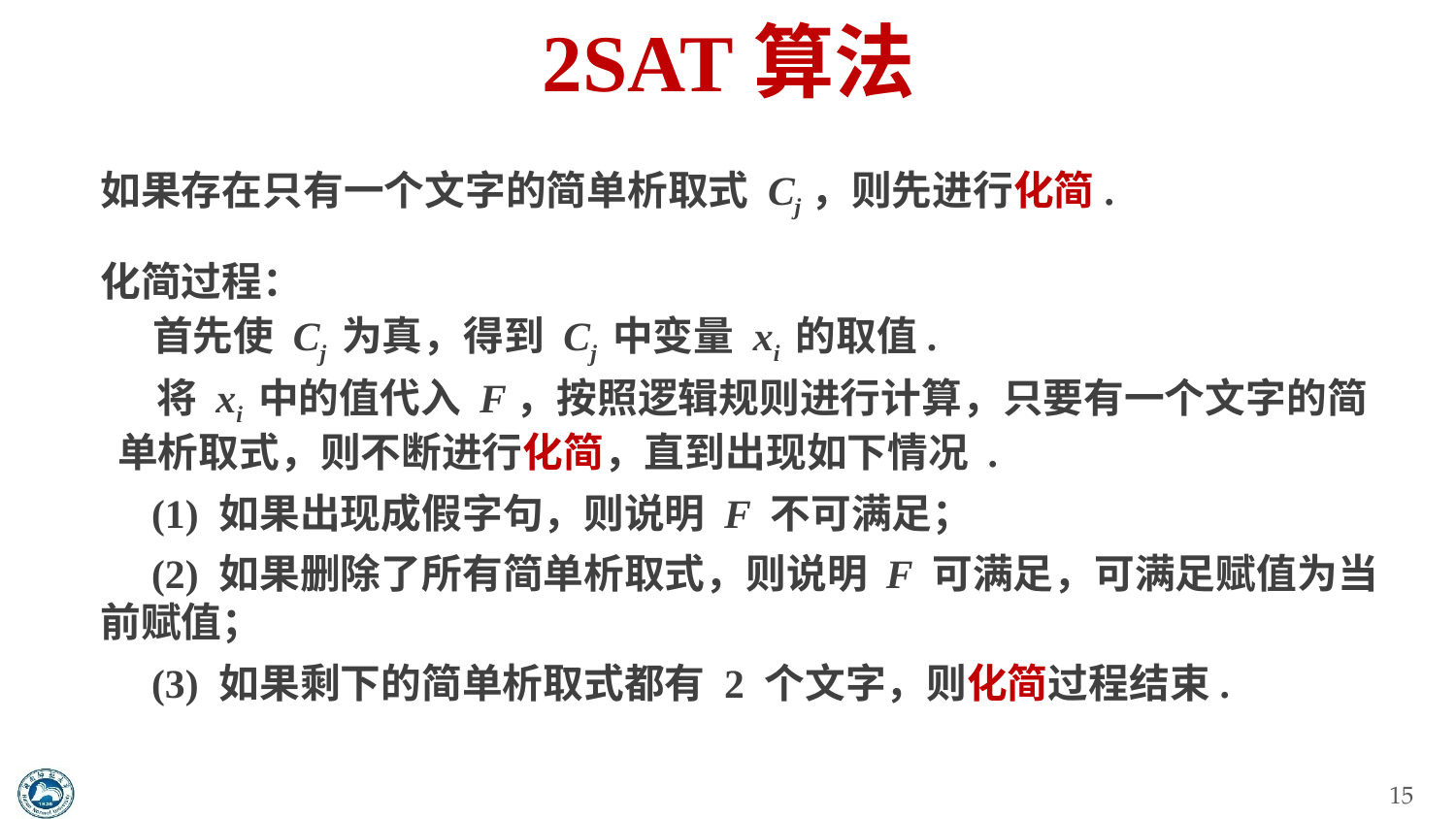

# 2SAT算法
如果存在只有一个文字的简单析取式 Cj，则先进行化简.
化简过程：
首先使 Cj 为真，得到 Cj 中变量 xi 的取值.
     将 xi 中的值代入 F，按照逻辑规则进行计算，只要有一个文字的简单析取式，则不断进行化简，直到出现如下情况 .
     (1) 如果出现成假字句，则说明 F 不可满足；
     (2) 如果删除了所有简单析取式，则说明 F 可满足，可满足赋值为当前赋值；
     (3) 如果剩下的简单析取式都有 2 个文字，则化简过程结束.
15